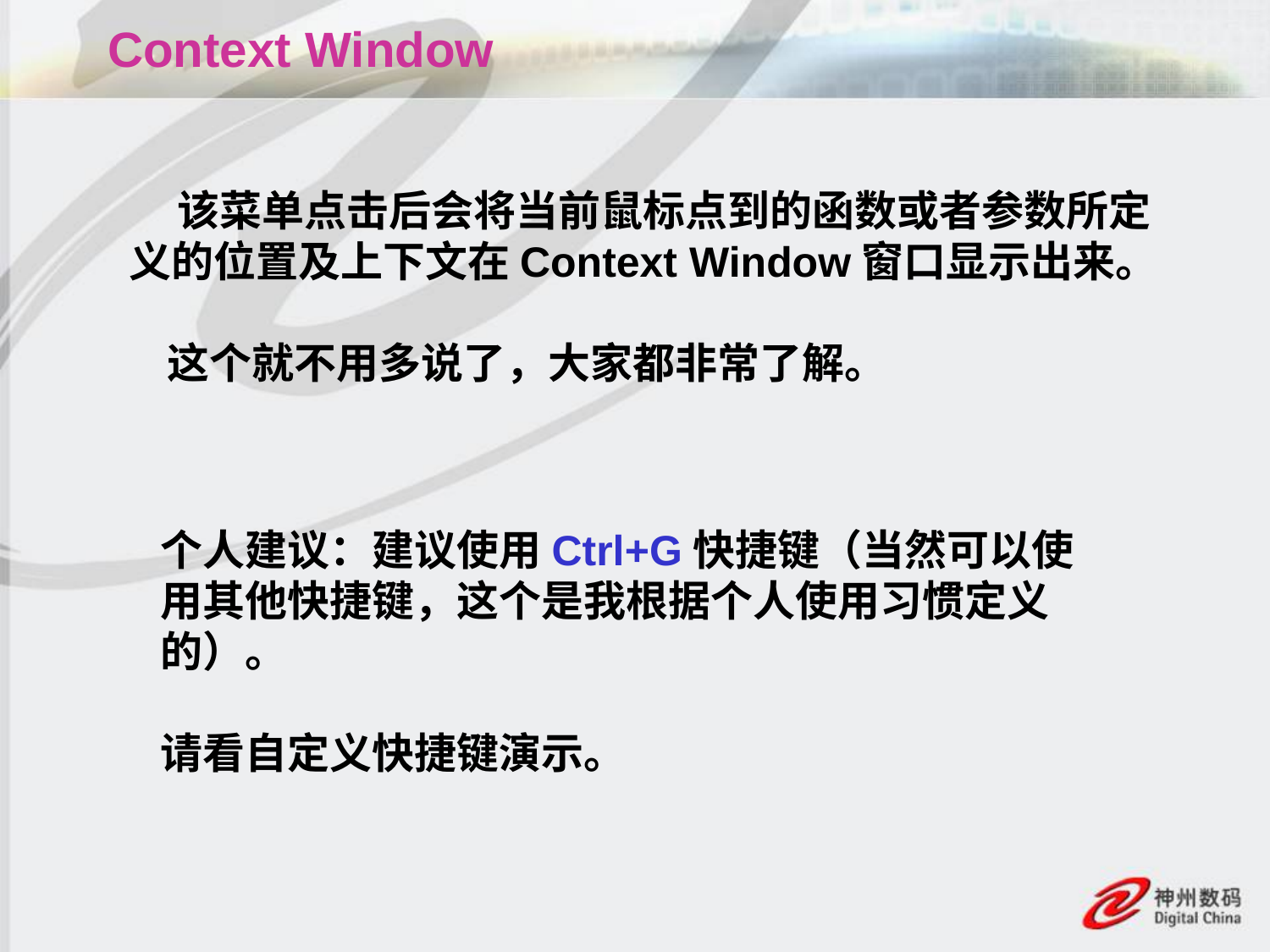

# Context Window
    该菜单点击后会将当前鼠标点到的函数或者参数所定义的位置及上下文在Context Window窗口显示出来。
    这个就不用多说了，大家都非常了解。
个人建议：建议使用Ctrl+G快捷键（当然可以使用其他快捷键，这个是我根据个人使用习惯定义的）。
请看自定义快捷键演示。